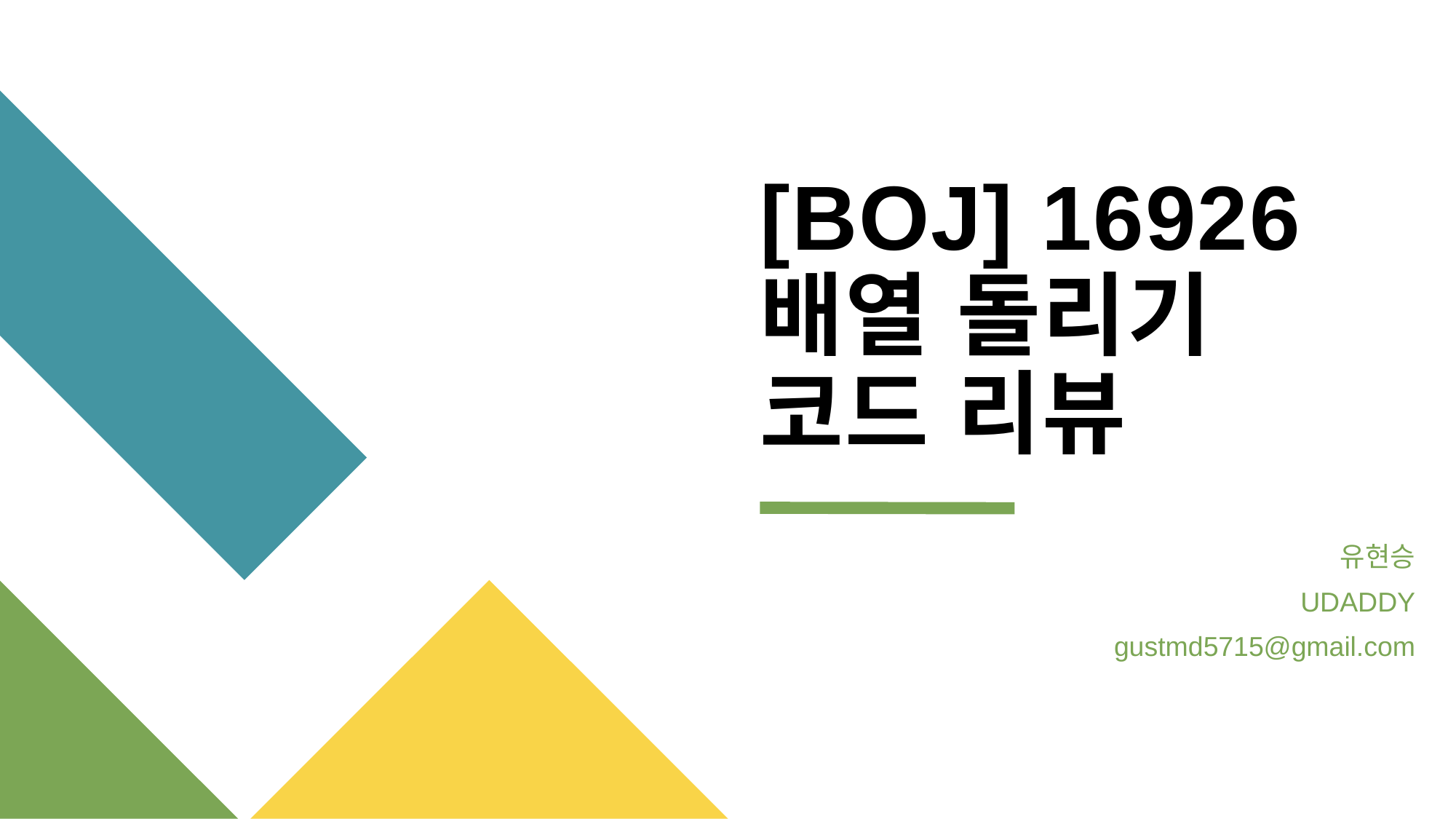

# [BOJ] 16926 배열 돌리기 코드 리뷰
유현승
UDADDY
gustmd5715@gmail.com